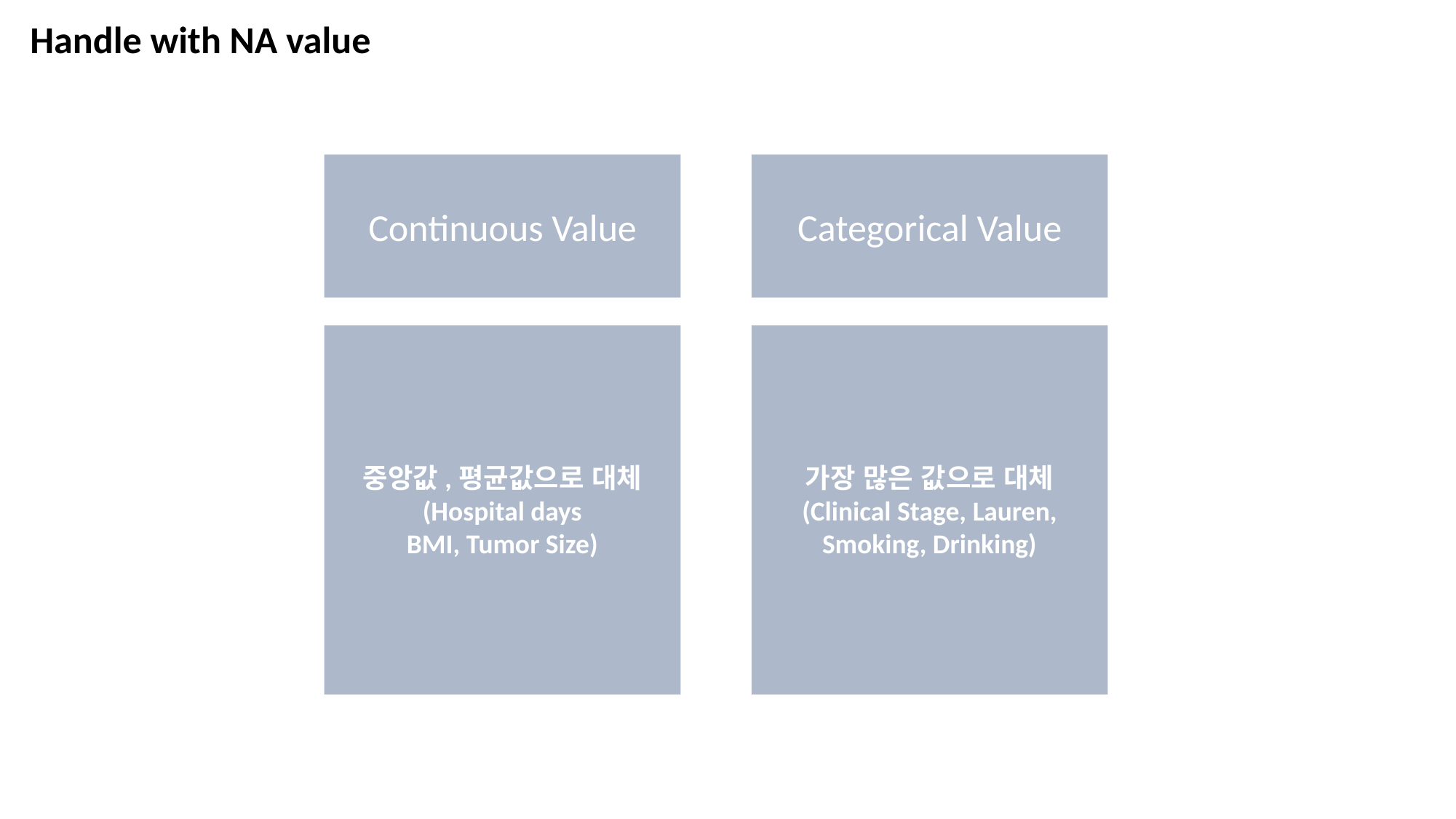

Handle with NA value
Categorical Value
Continuous Value
중앙값,평균값으로 대체
(Hospital days
BMI, Tumor Size)
가장 많은 값으로 대체
(Clinical Stage, Lauren, Smoking, Drinking)